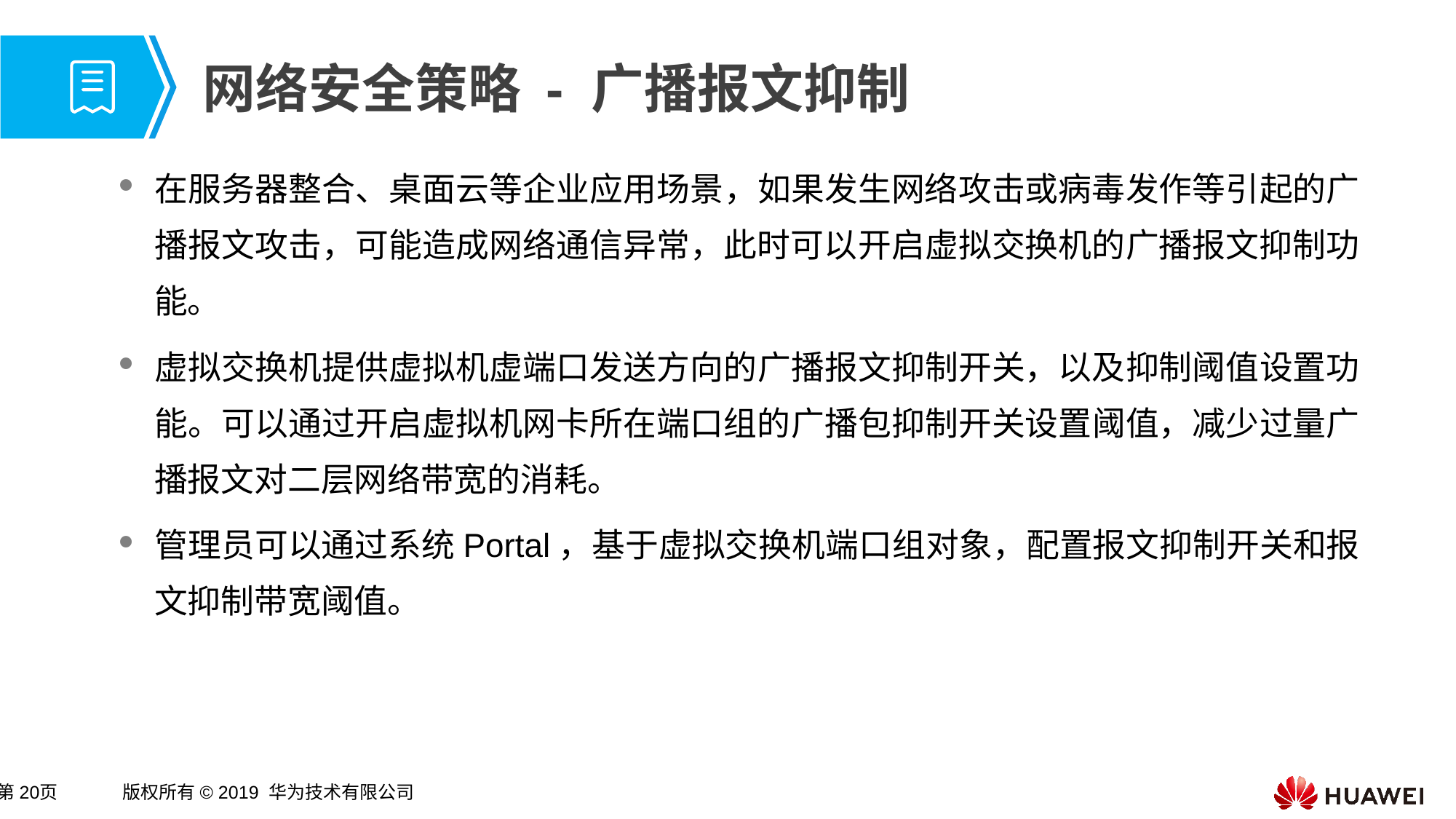

# 网络安全策略 - 广播报文抑制
在服务器整合、桌面云等企业应用场景，如果发生网络攻击或病毒发作等引起的广播报文攻击，可能造成网络通信异常，此时可以开启虚拟交换机的广播报文抑制功能。
虚拟交换机提供虚拟机虚端口发送方向的广播报文抑制开关，以及抑制阈值设置功能。可以通过开启虚拟机网卡所在端口组的广播包抑制开关设置阈值，减少过量广播报文对二层网络带宽的消耗。
管理员可以通过系统Portal，基于虚拟交换机端口组对象，配置报文抑制开关和报文抑制带宽阈值。